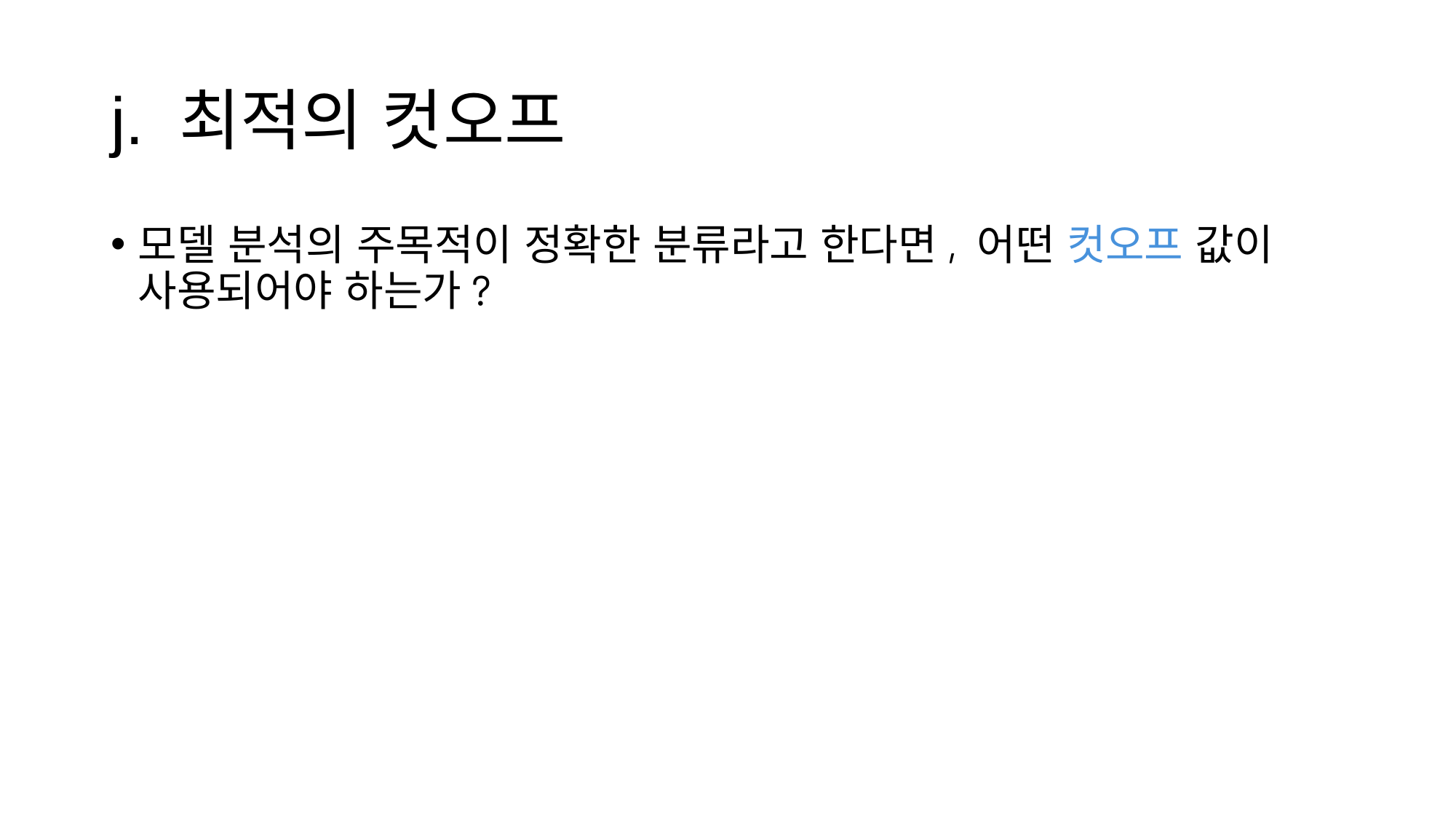

# j. 최적의 컷오프
모델 분석의 주목적이 정확한 분류라고 한다면, 어떤 컷오프 값이 사용되어야 하는가?